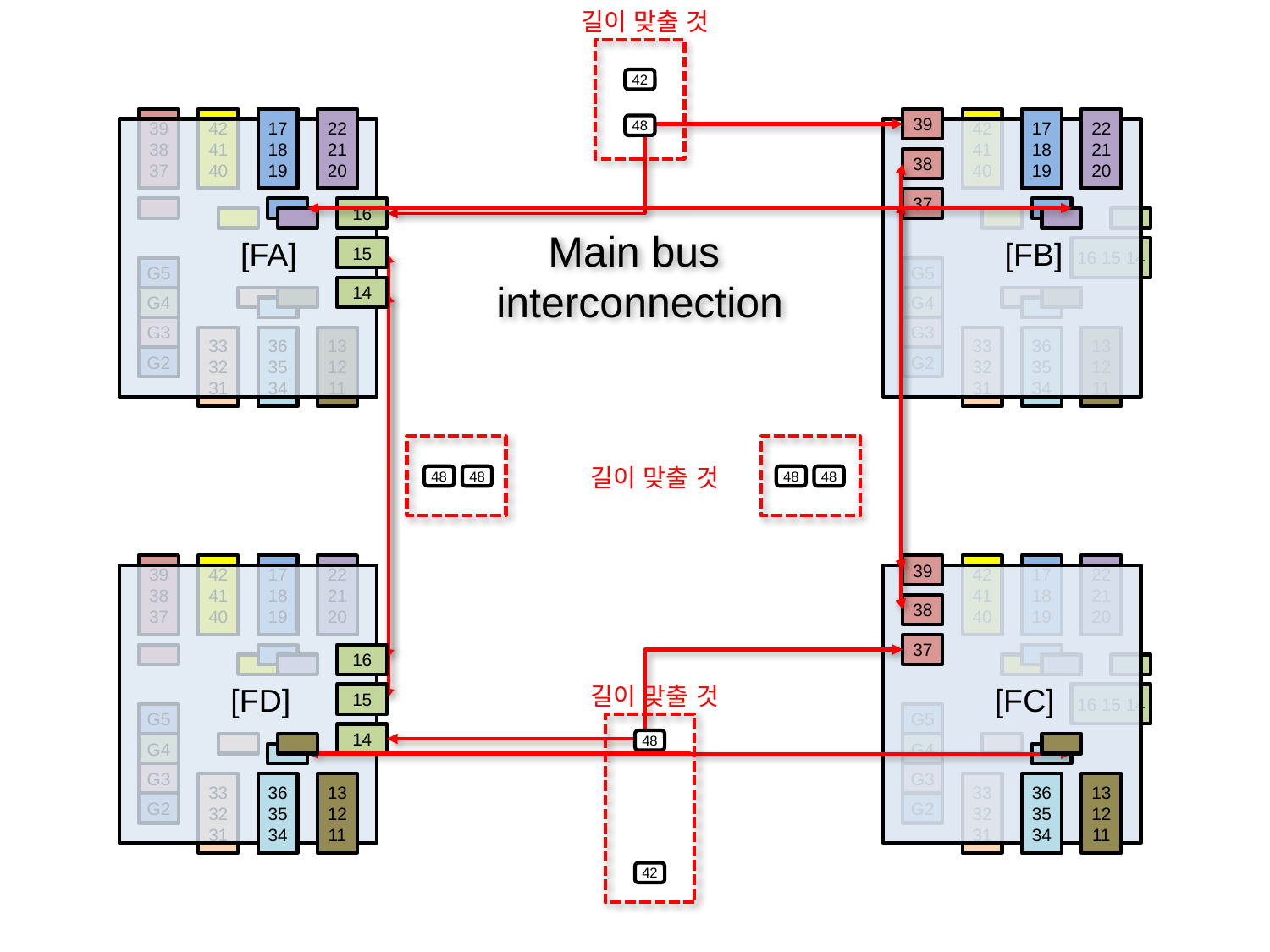

길이 맞출 것

42
39 38
37
42 41 40
17 18 19
22 21 20
39
42 41 40
17 18 19
22 21 20
48

38
37

16

Main bus
interconnection
[FA]
[FB]
15
16 15 14
G5
G5
14
G4

G4

G3
G3
33 32 31
36 35 34
13 12 11
33 32 31
36 35 34
13 12 11
G2
G2

길이 맞출 것
48
48
48
48
39 38
37
42 41 40
17 18 19
22 21 20
39
42 41 40
17 18 19
22 21 20

38
37

16

[FD]
[FC]
길이 맞출 것
15
16 15 14
G5
G5

14
48
G4

G4

G3
G3
33 32 31
36 35 34
13 12 11
33 32 31
36 35 34
13 12 11
G2
G2
42